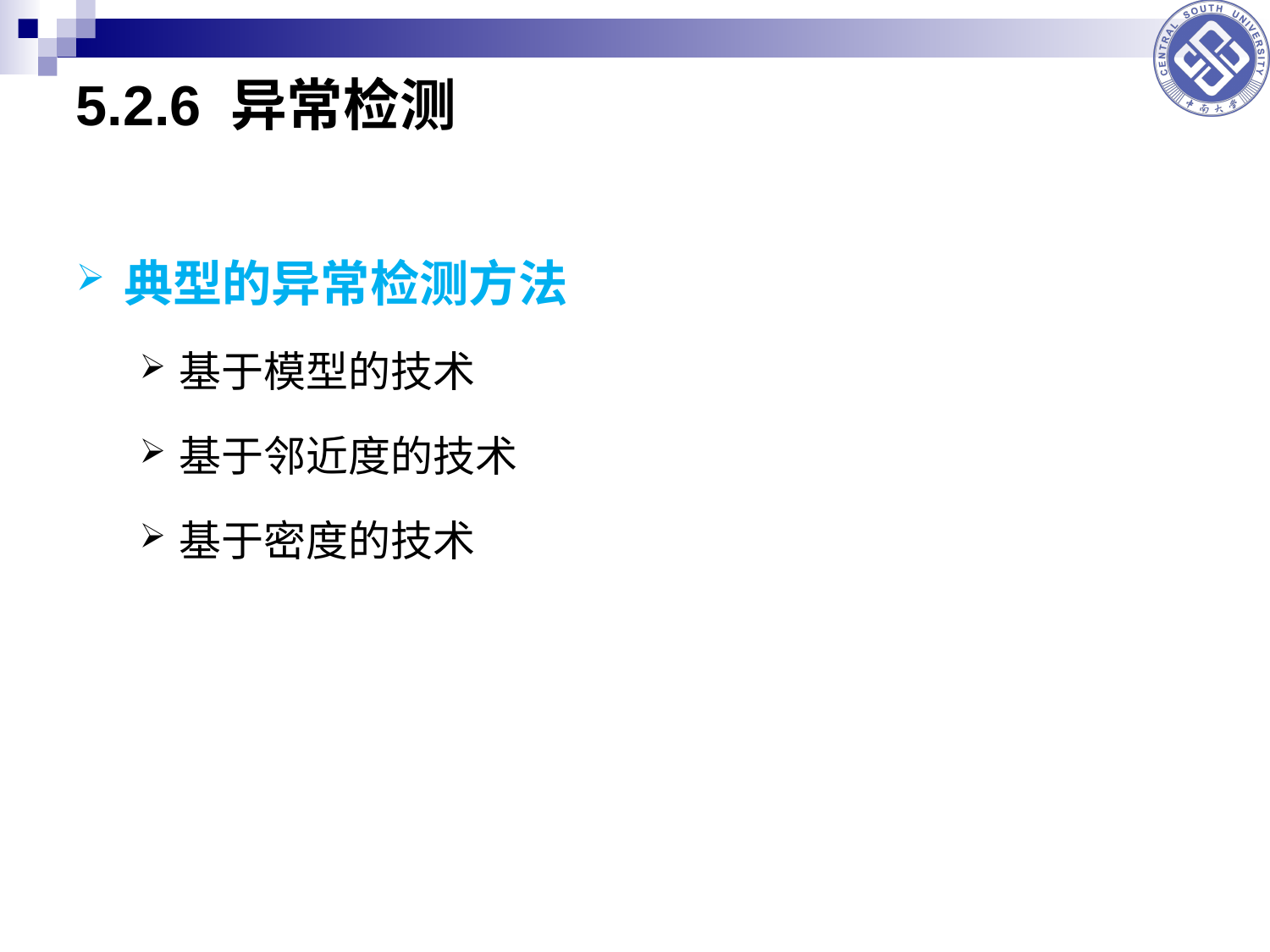

5.2.6 异常检测
典型的异常检测方法
基于模型的技术
基于邻近度的技术
基于密度的技术